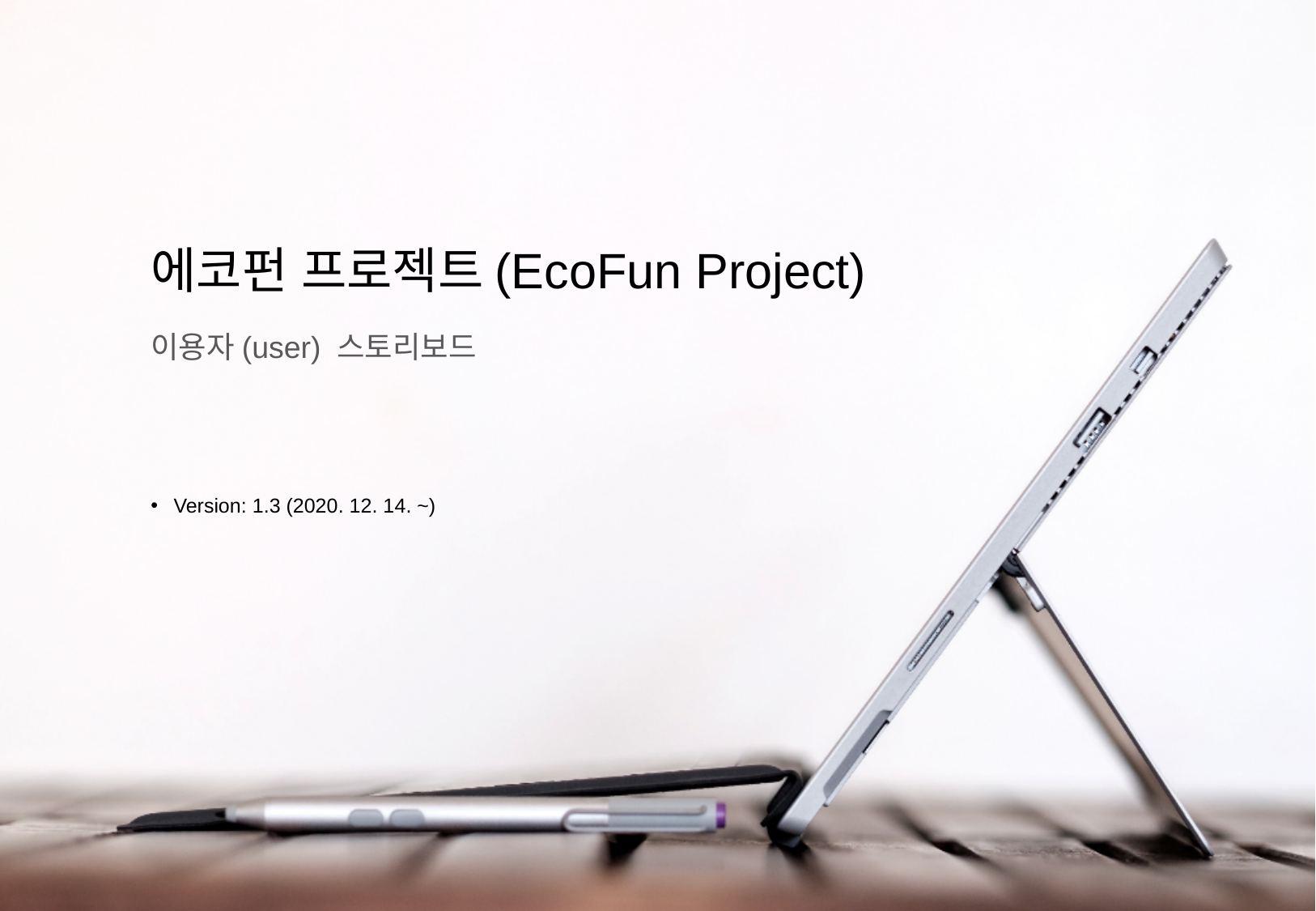

# 에코펀 프로젝트(EcoFun Project)
이용자(user) 스토리보드
Version: 1.3 (2020. 12. 14. ~)